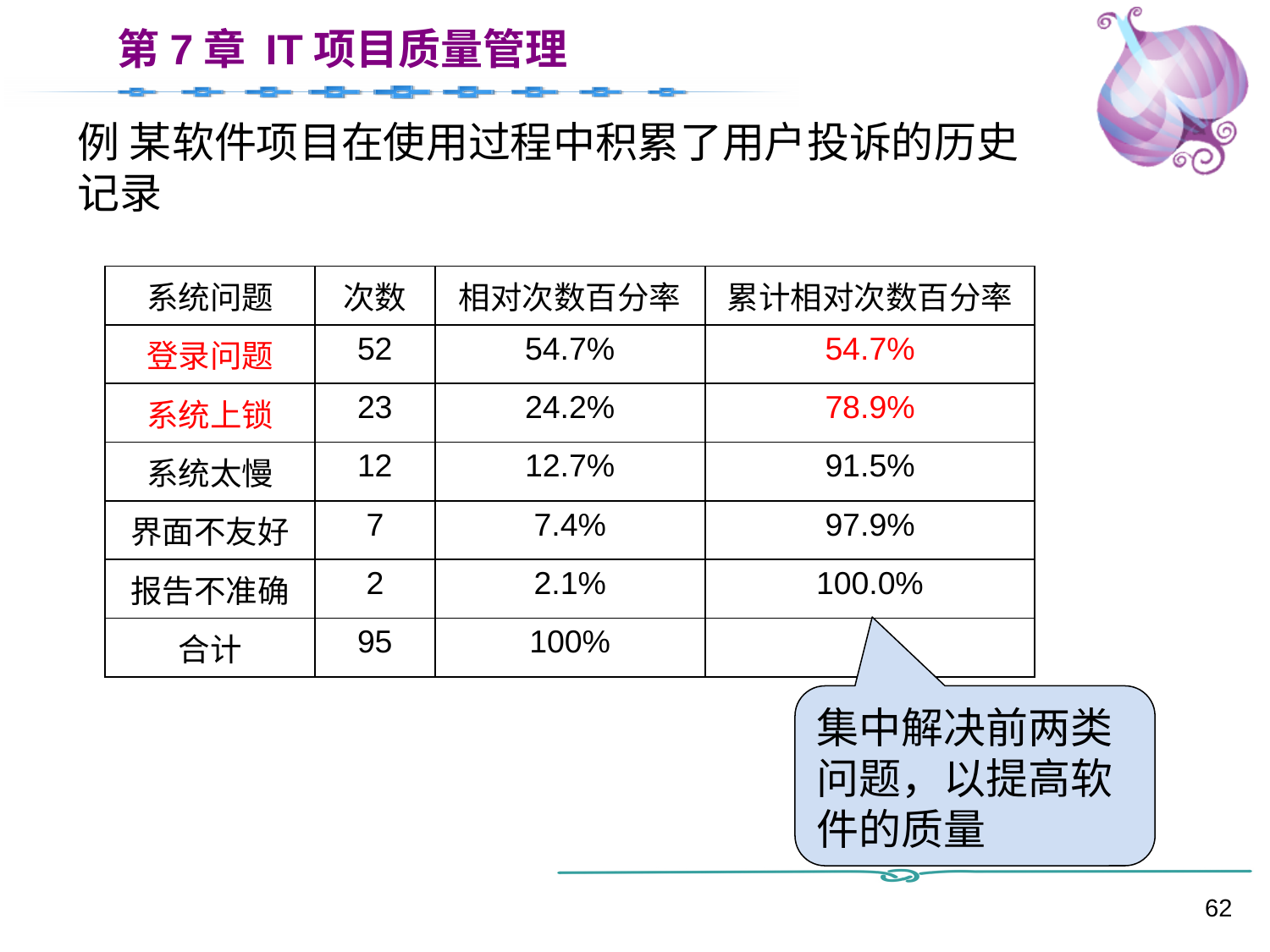

# 例 某软件项目在使用过程中积累了用户投诉的历史记录
| 系统问题 | 次数 | 相对次数百分率 | 累计相对次数百分率 |
| --- | --- | --- | --- |
| 登录问题 | 52 | 54.7% | 54.7% |
| 系统上锁 | 23 | 24.2% | 78.9% |
| 系统太慢 | 12 | 12.7% | 91.5% |
| 界面不友好 | 7 | 7.4% | 97.9% |
| 报告不准确 | 2 | 2.1% | 100.0% |
| 合计 | 95 | 100% |  |
集中解决前两类问题，以提高软件的质量
62